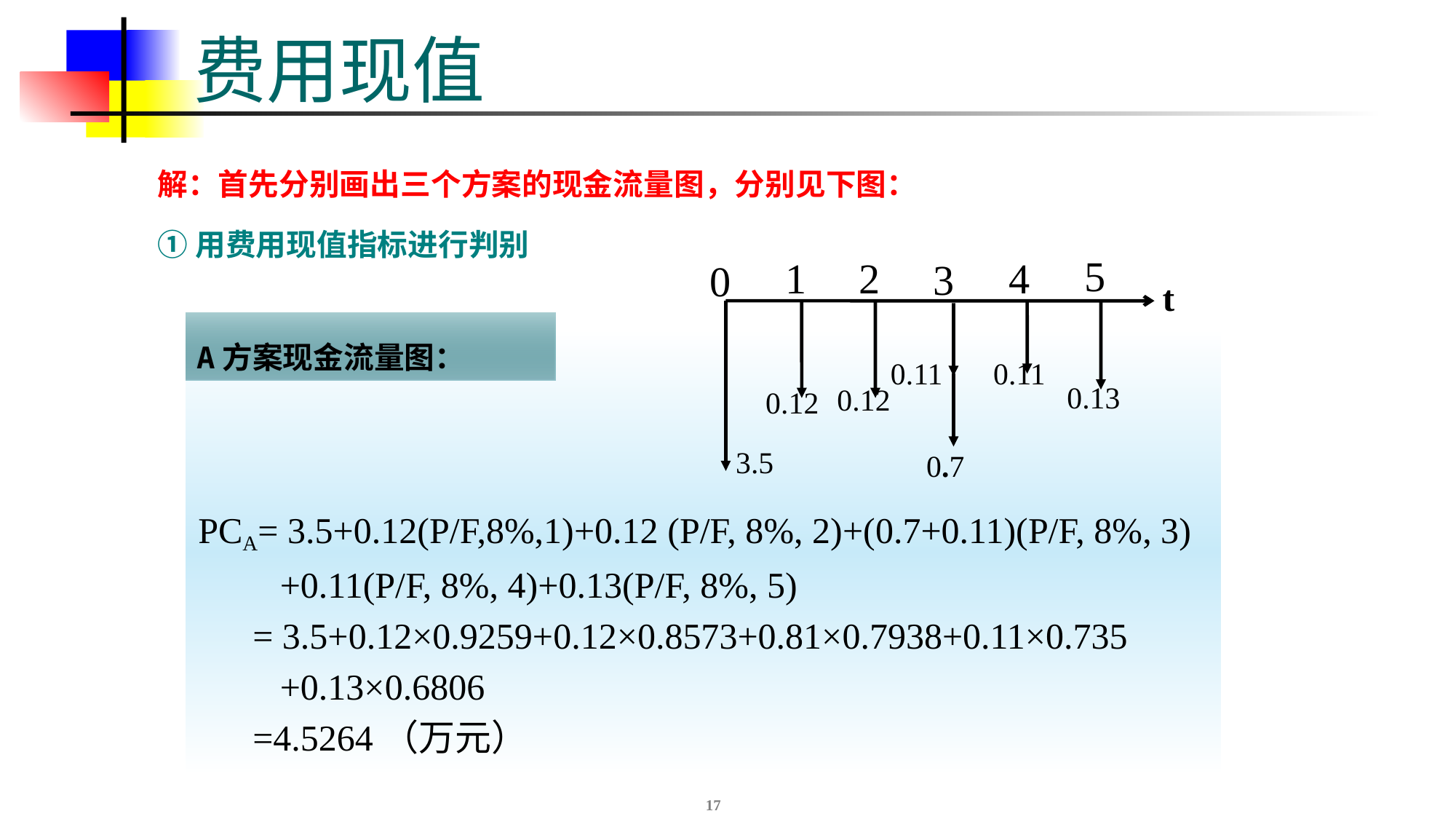

# 费用现值
解：首先分别画出三个方案的现金流量图，分别见下图：
①用费用现值指标进行判别
5
1
2
4
3
0

0.11
0.11
0.13

0.12
0.12

0.7
3.5
t
A方案现金流量图：

PCA= 3.5+0.12(P/F,8%,1)+0.12 (P/F, 8%, 2)+(0.7+0.11)(P/F, 8%, 3)
         +0.11(P/F, 8%, 4)+0.13(P/F, 8%, 5)
      = 3.5+0.12×0.9259+0.12×0.8573+0.81×0.7938+0.11×0.735
         +0.13×0.6806
      =4.5264（万元）
17